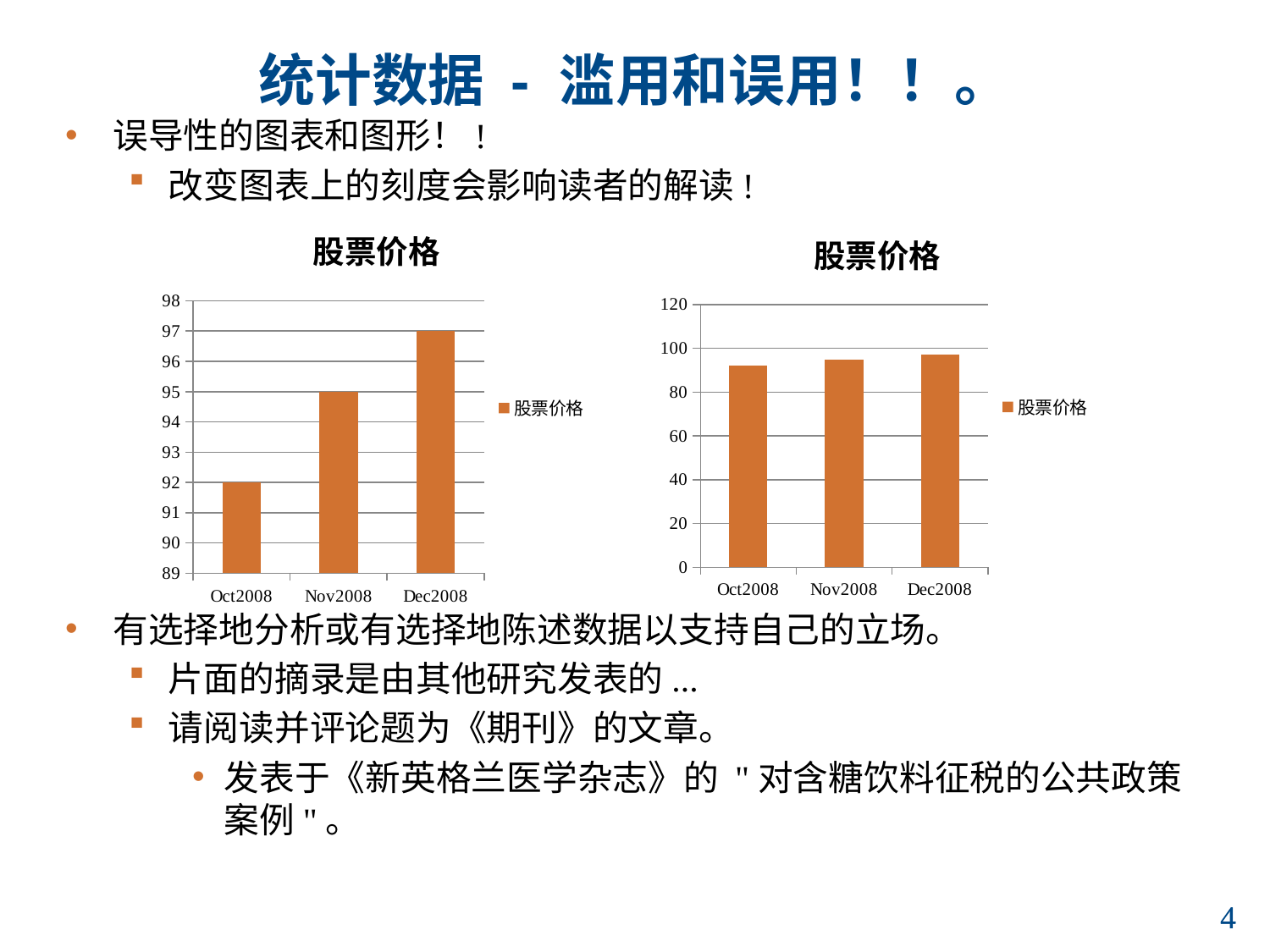

统计数据 - 滥用和误用！！。
误导性的图表和图形！!
改变图表上的刻度会影响读者的解读!

有选择地分析或有选择地陈述数据以支持自己的立场。
片面的摘录是由其他研究发表的...
请阅读并评论题为《期刊》的文章。
发表于《新英格兰医学杂志》的 "对含糖饮料征税的公共政策案例"。

### Chart:

| Category | 股票价格 |
|---|---|
| Oct2008 | 92.0 |
| Nov2008 | 95.0 |
| Dec2008 | 97.0 |

### Chart:

| Category | 股票价格 |
|---|---|
| Oct2008 | 92.0 |
| Nov2008 | 95.0 |
| Dec2008 | 97.0 |
4
4